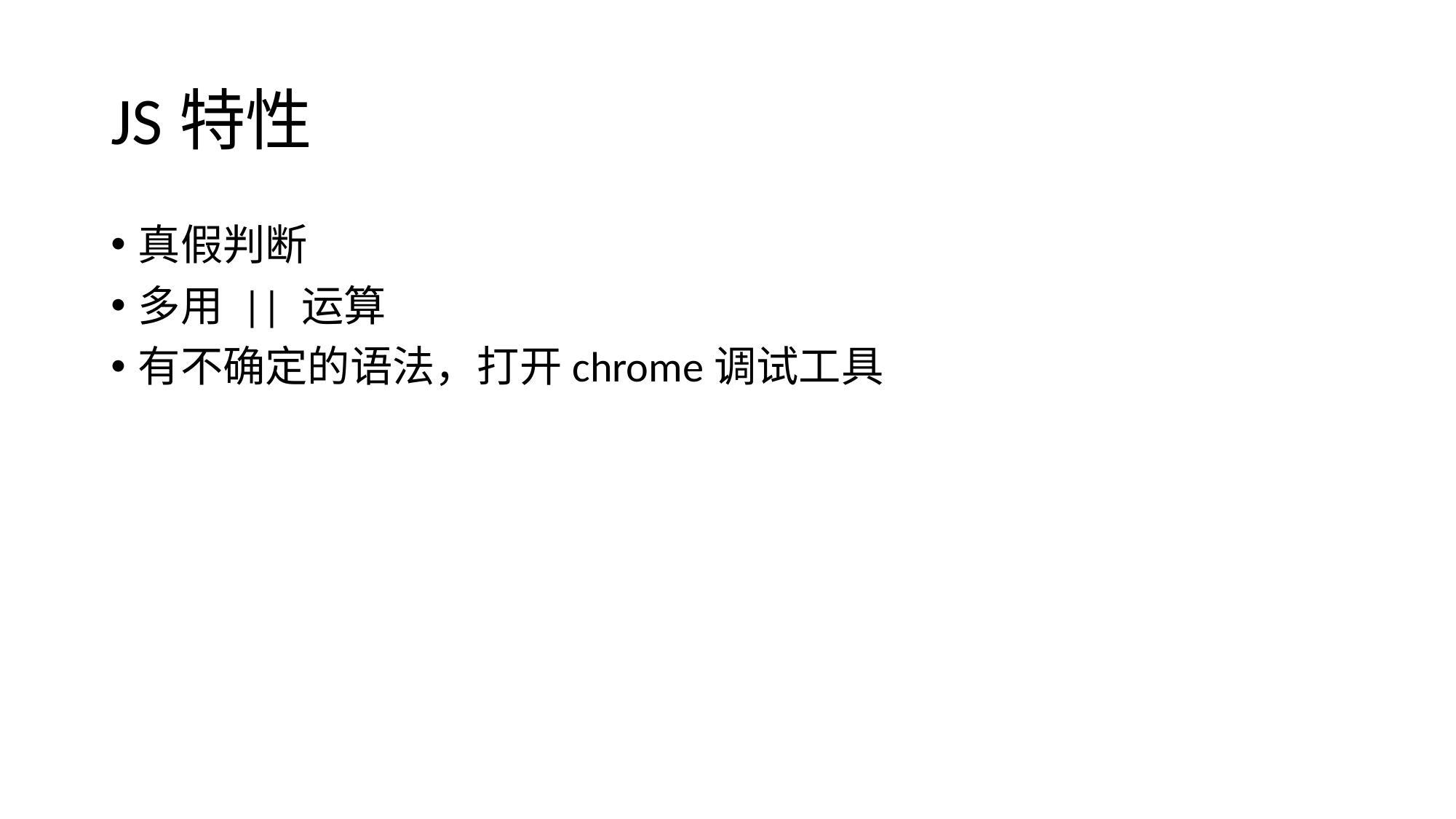

# JS特性
真假判断
多用 || 运算
有不确定的语法，打开chrome调试工具